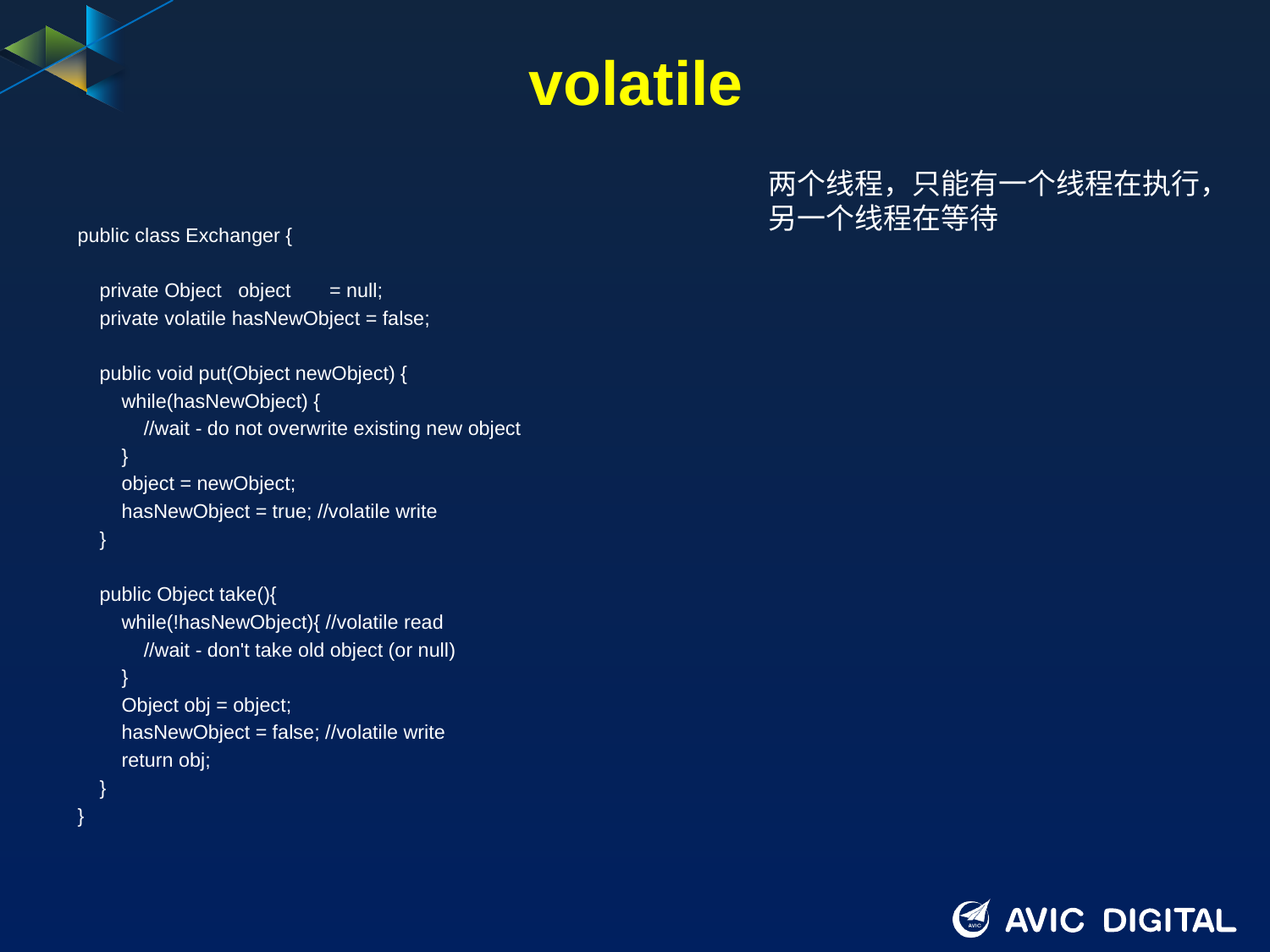

# volatile
两个线程，只能有一个线程在执行，另一个线程在等待

public class Exchanger {

    private Object   object       = null;
    private volatile hasNewObject = false;

    public void put(Object newObject) {
        while(hasNewObject) {
            //wait - do not overwrite existing new object
        }
        object = newObject;
        hasNewObject = true; //volatile write
    }

    public Object take(){
        while(!hasNewObject){ //volatile read
            //wait - don't take old object (or null)
        }
        Object obj = object;
        hasNewObject = false; //volatile write
        return obj;
    }
}